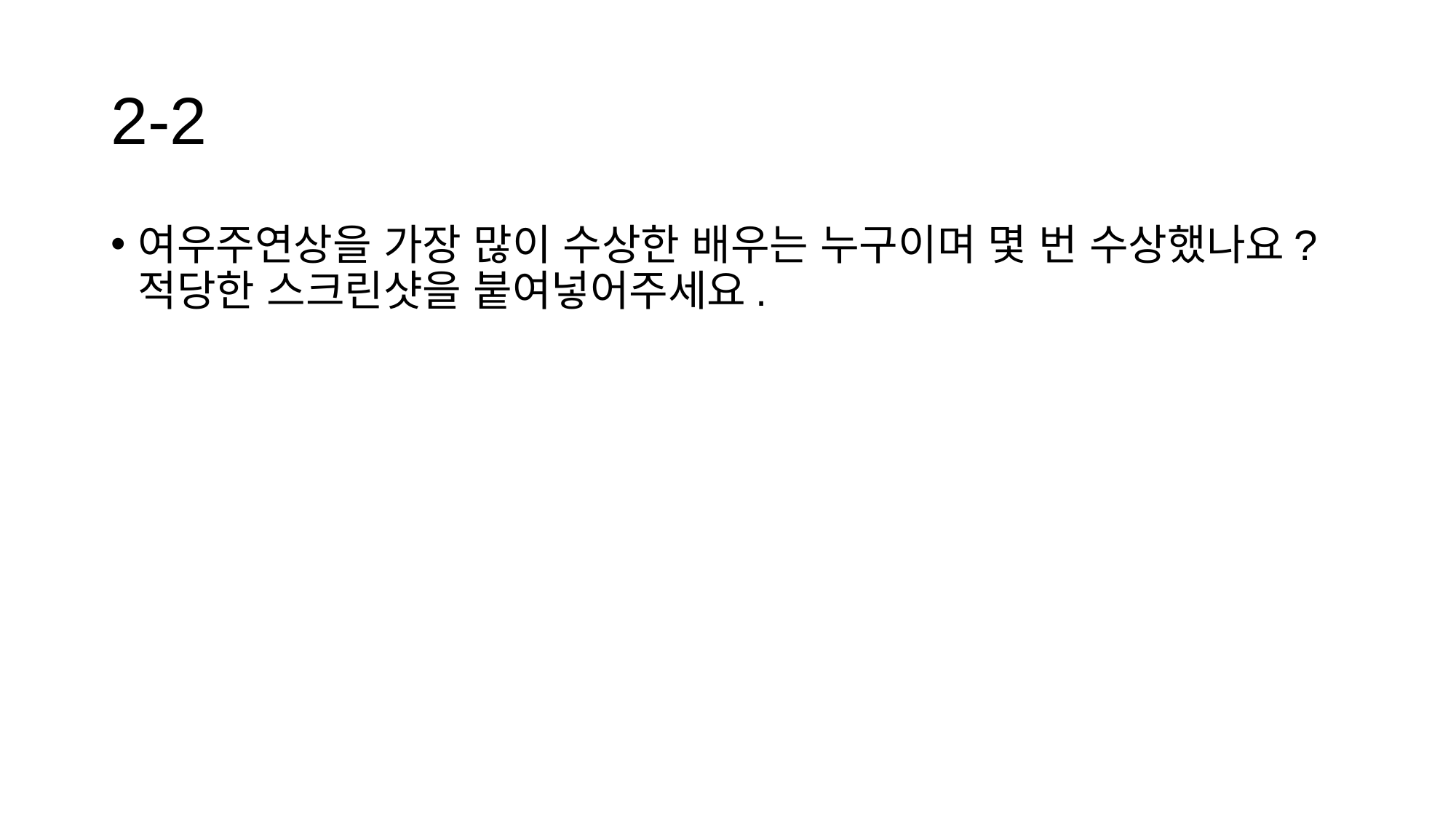

# 2-2
여우주연상을 가장 많이 수상한 배우는 누구이며 몇 번 수상했나요? 적당한 스크린샷을 붙여넣어주세요.